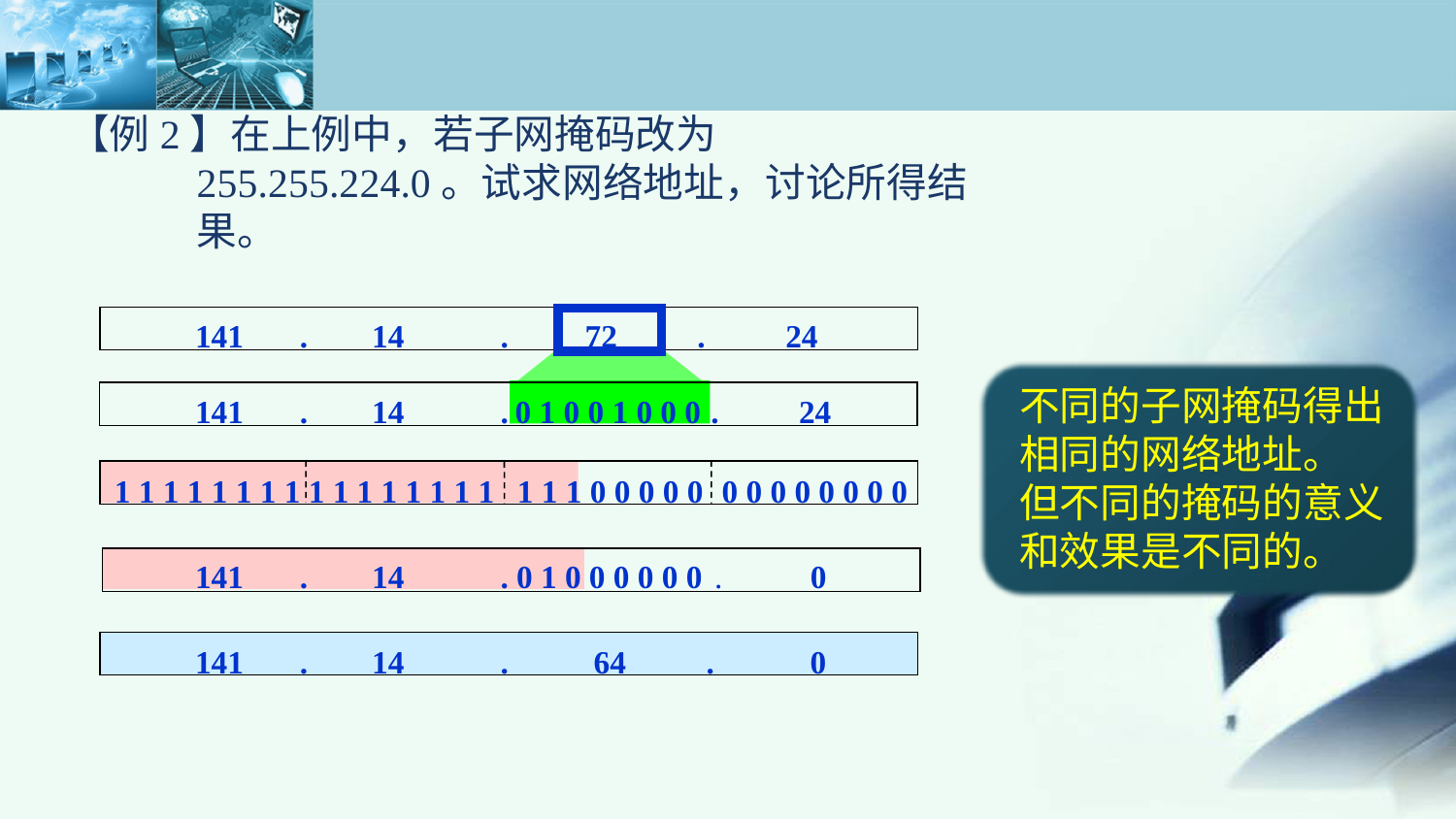

【例2】在上例中，若子网掩码改为255.255.224.0。试求网络地址，讨论所得结果。

141       .        14            .

72          .          24

141       .        14            .
.          24
0 1 0 0 1 0 0 0
不同的子网掩码得出相同的网络地址。
但不同的掩码的意义和效果是不同的。
1 1 1 1 1 1 1 1 1 1 1 1 1 1 1 1   1 1 1 0 0 0 0 0

0 0 0 0 0 0 0 0

141       .        14            . 0 1 0 0 0 0 0 0
.           0

141       .        14            .
64          .            0